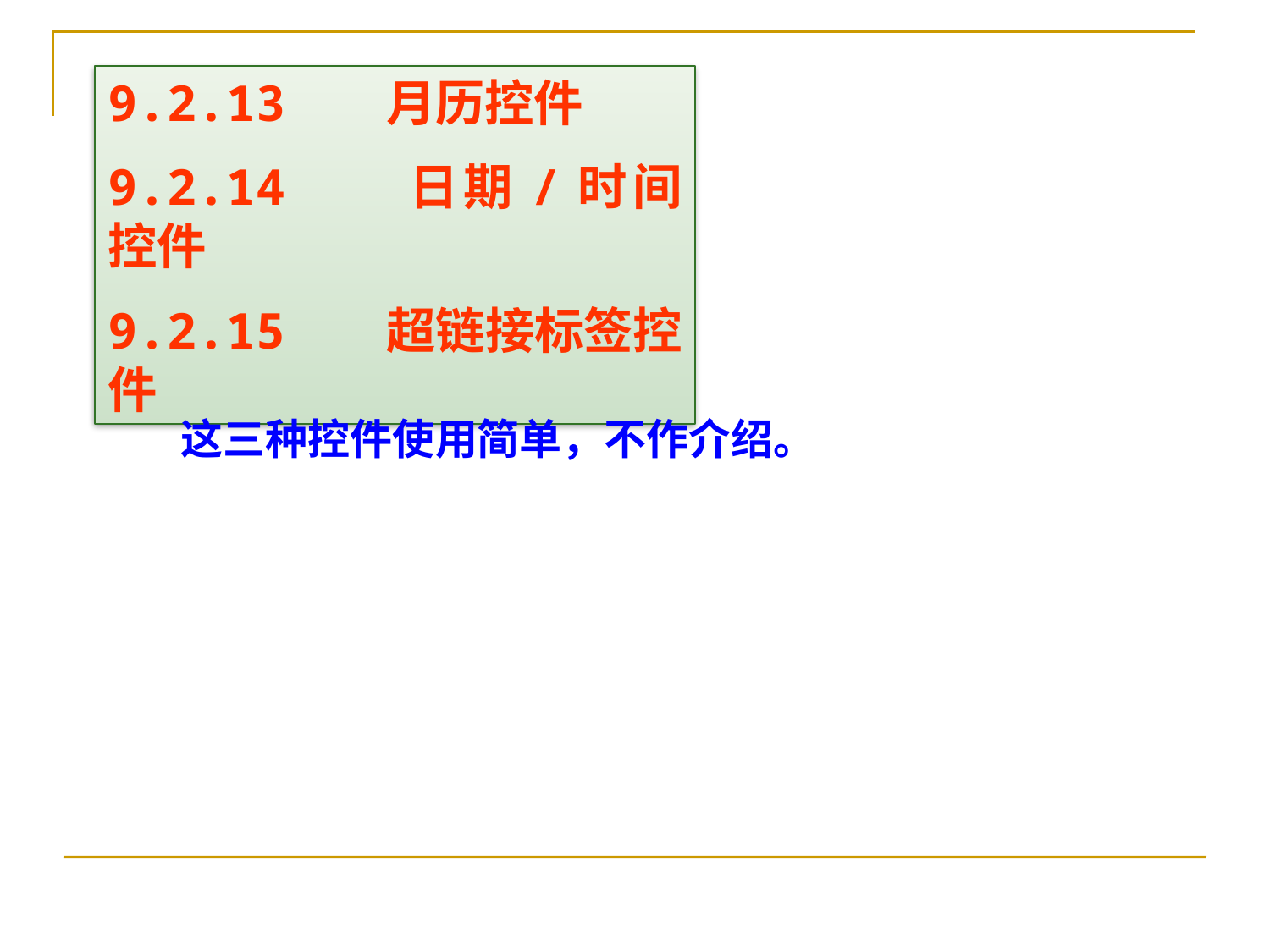

9.2.13   月历控件
9.2.14   日期/时间控件
9.2.15   超链接标签控件
这三种控件使用简单，不作介绍。